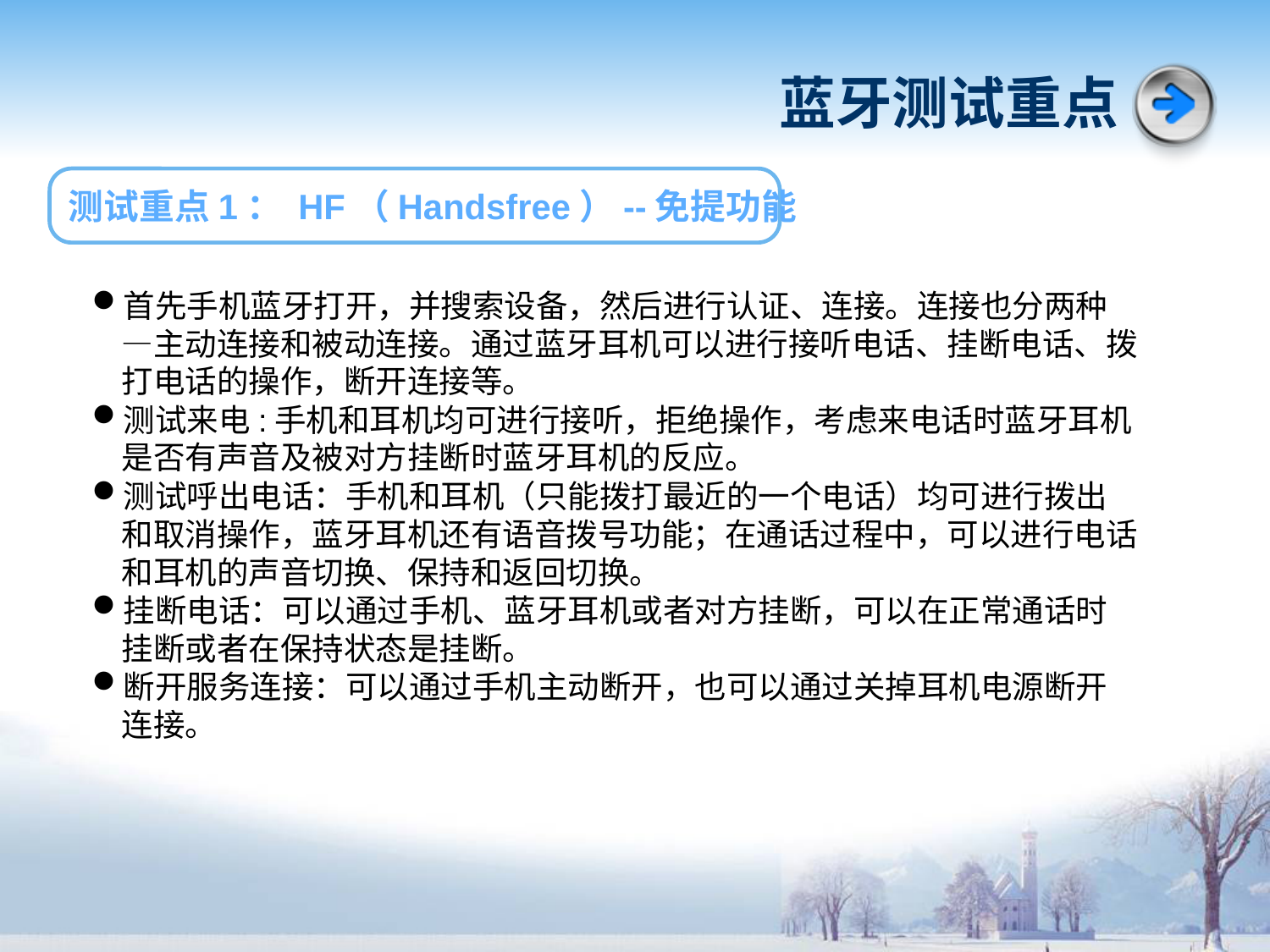

# 蓝牙测试重点
测试重点1： HF（Handsfree）--免提功能
首先手机蓝牙打开，并搜索设备，然后进行认证、连接。连接也分两种—主动连接和被动连接。通过蓝牙耳机可以进行接听电话、挂断电话、拨打电话的操作，断开连接等。
测试来电:手机和耳机均可进行接听，拒绝操作，考虑来电话时蓝牙耳机是否有声音及被对方挂断时蓝牙耳机的反应。
测试呼出电话：手机和耳机（只能拨打最近的一个电话）均可进行拨出和取消操作，蓝牙耳机还有语音拨号功能；在通话过程中，可以进行电话和耳机的声音切换、保持和返回切换。
挂断电话：可以通过手机、蓝牙耳机或者对方挂断，可以在正常通话时挂断或者在保持状态是挂断。
断开服务连接：可以通过手机主动断开，也可以通过关掉耳机电源断开连接。